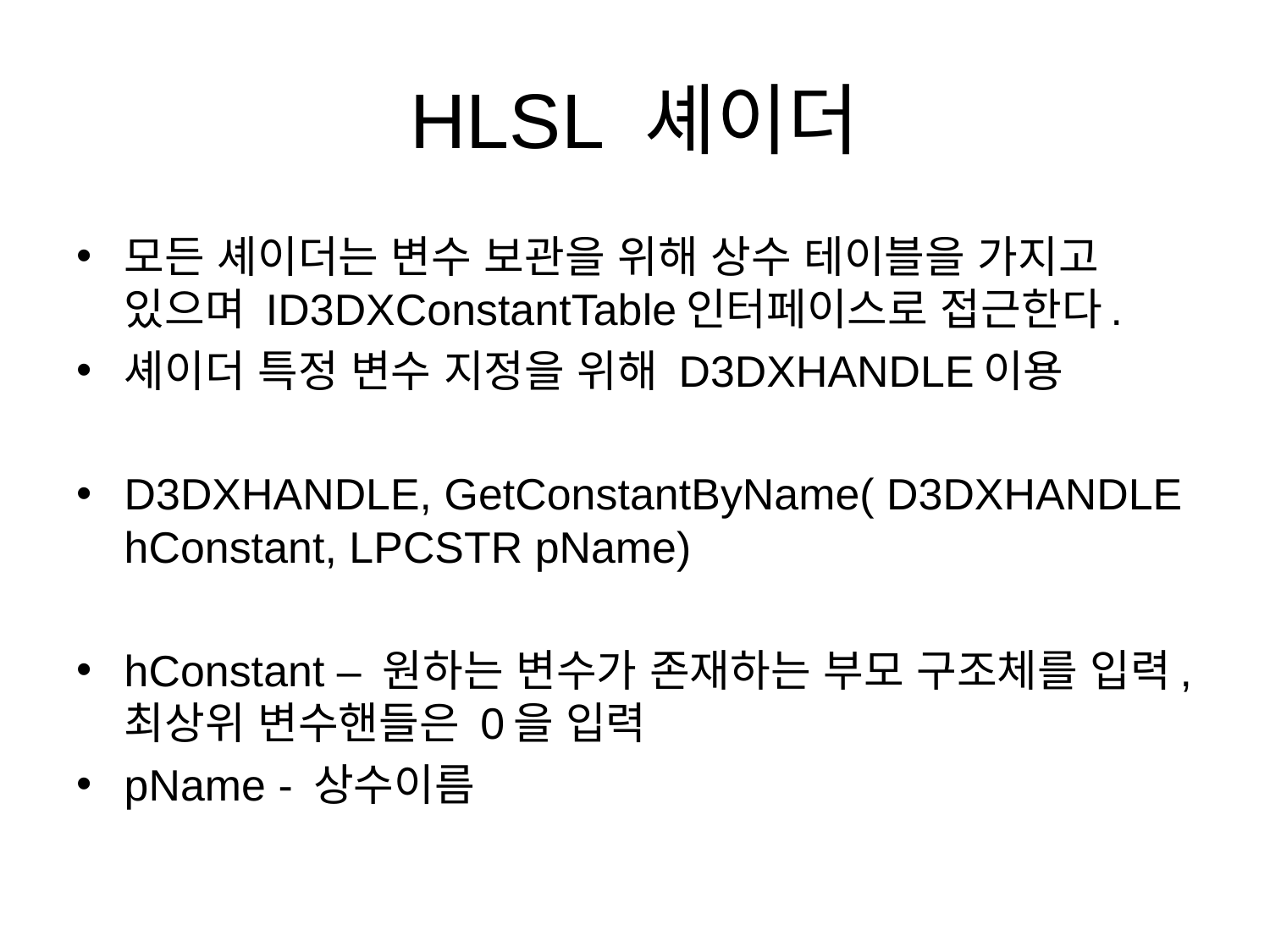

# HLSL 셰이더
모든 셰이더는 변수 보관을 위해 상수 테이블을 가지고 있으며 ID3DXConstantTable인터페이스로 접근한다.
셰이더 특정 변수 지정을 위해 D3DXHANDLE이용

D3DXHANDLE, GetConstantByName( D3DXHANDLE hConstant, LPCSTR pName)

hConstant – 원하는 변수가 존재하는 부모 구조체를 입력, 최상위 변수핸들은 0을 입력
pName - 상수이름